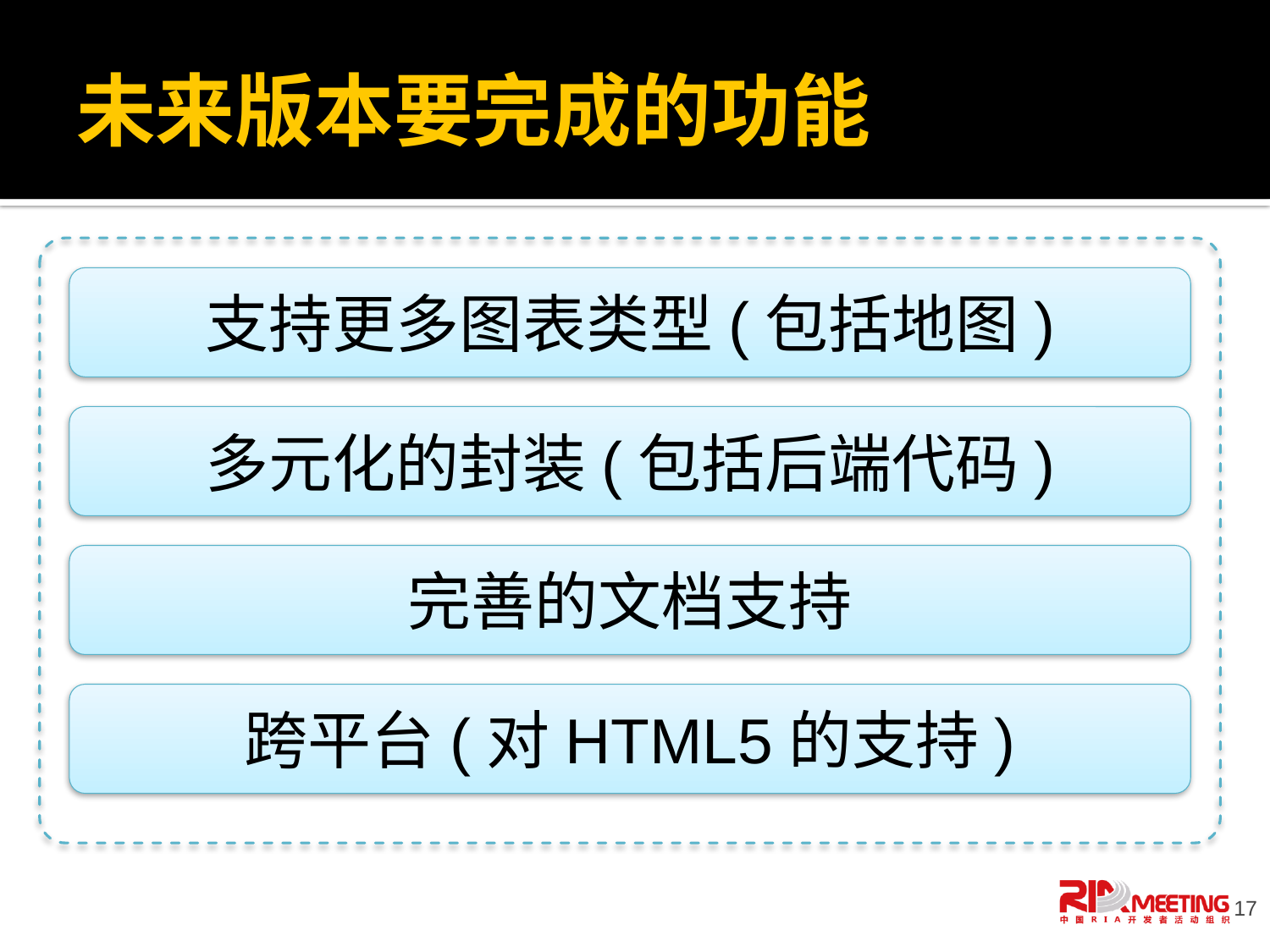

# 未来版本要完成的功能

支持更多图表类型(包括地图)
多元化的封装(包括后端代码)
完善的文档支持
跨平台(对HTML5的支持)
17